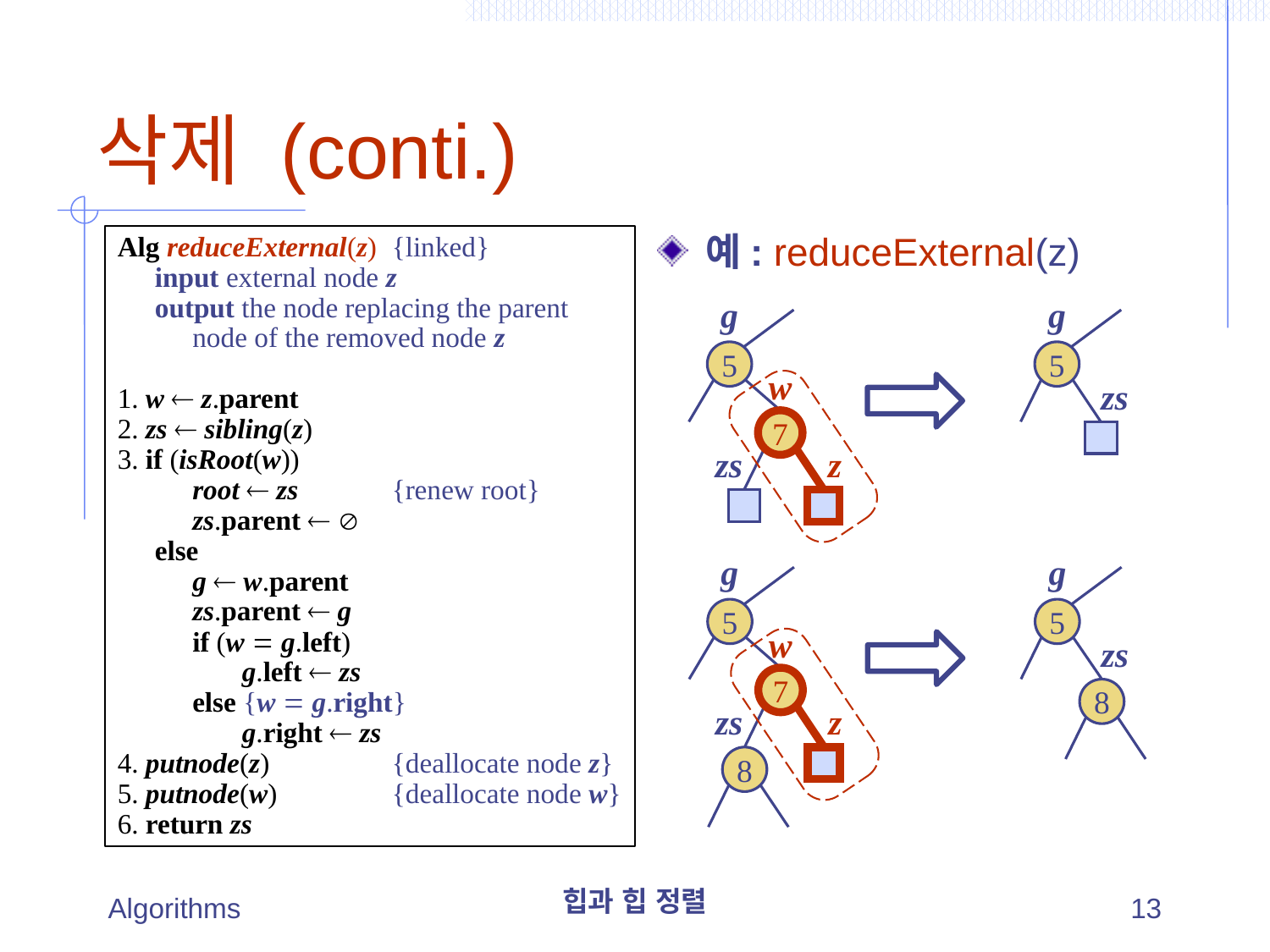

# 삭제 (conti.)
예: reduceExternal(z)
Alg reduceExternal(z) 	{linked}
	input external node z
	output the node replacing the parent 			node of the removed node z

1. w ← z.parent
2. zs ← sibling(z)
3. if (isRoot(w))
		root ← zs		{renew root}
		zs.parent ← ∅
	else
		g ← w.parent
		zs.parent ← g
		if (w = g.left)
			g.left ← zs
		else {w = g.right}
			g.right ← zs
4. putnode(z)			{deallocate node z}
5. putnode(w)			{deallocate node w}
6. return zs
g
g
5
5

w
zs
7

zs
z

g
g
5
5

w
zs
7

8
zs
z
8

Algorithms
힙과 힙 정렬
13